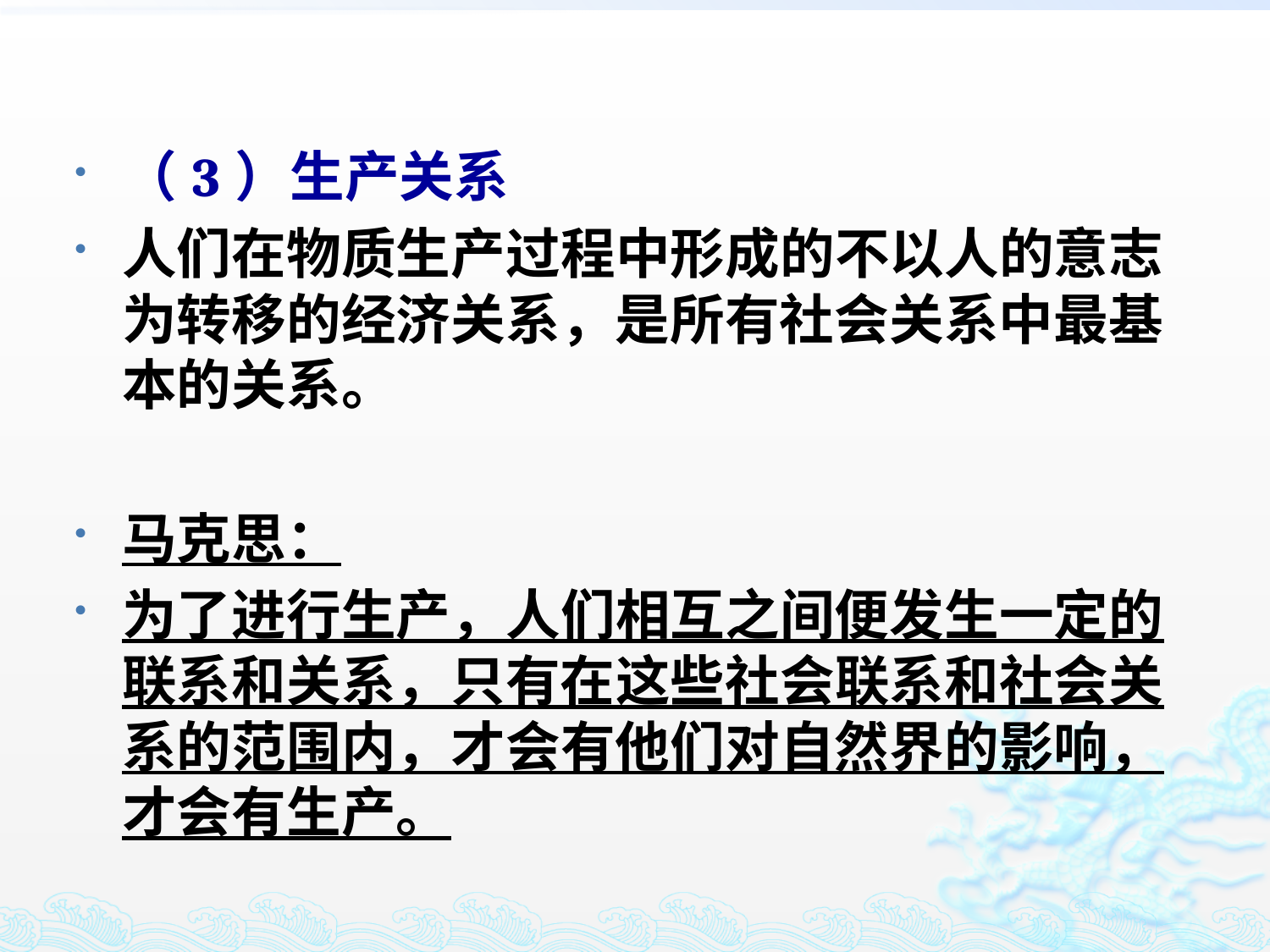

（3）生产关系
人们在物质生产过程中形成的不以人的意志为转移的经济关系，是所有社会关系中最基本的关系。

马克思：
为了进行生产，人们相互之间便发生一定的联系和关系，只有在这些社会联系和社会关系的范围内，才会有他们对自然界的影响，才会有生产。